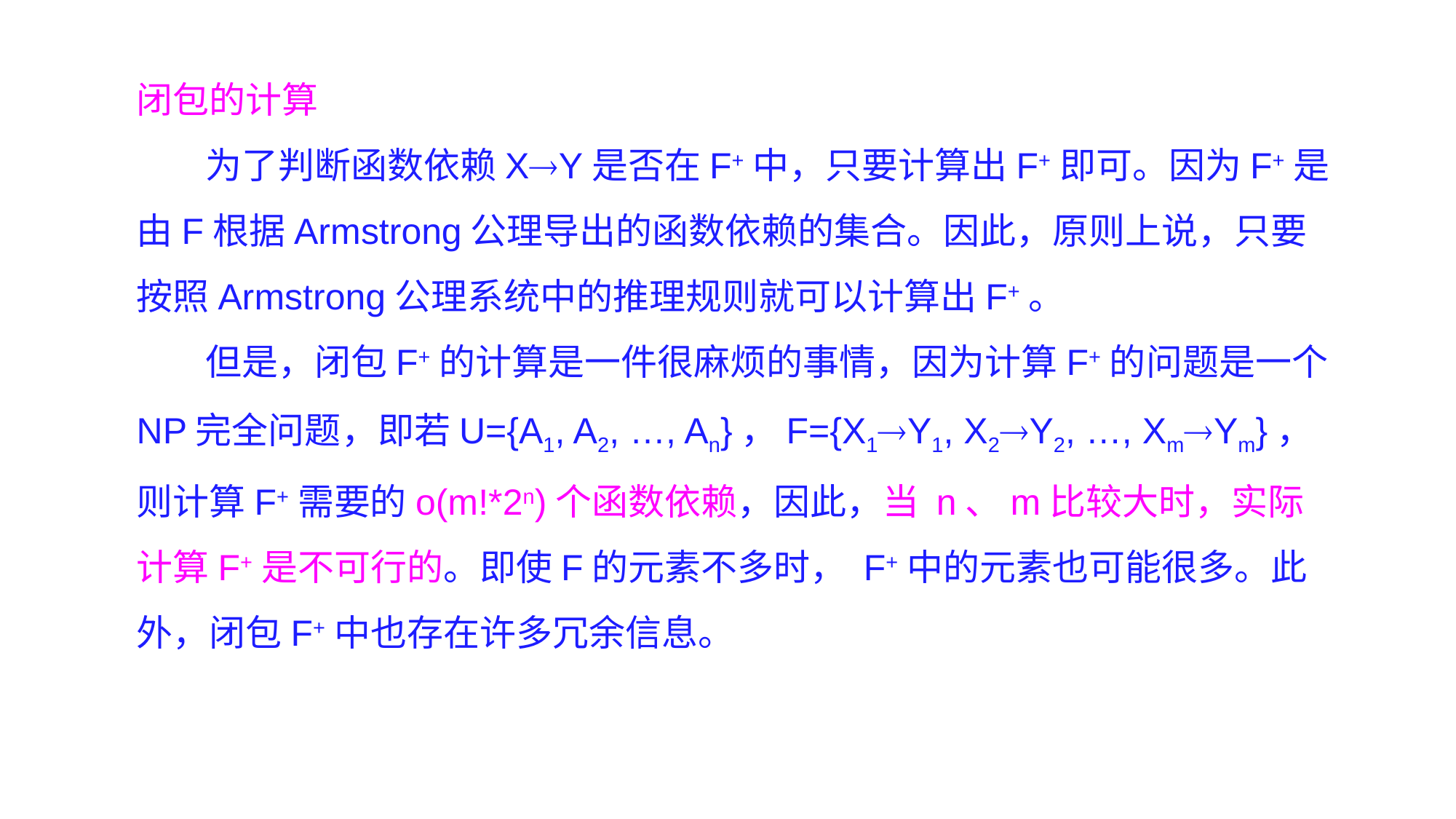

闭包的计算
为了判断函数依赖X→Y是否在F+中，只要计算出F+即可。因为F+是由F根据Armstrong公理导出的函数依赖的集合。因此，原则上说，只要按照Armstrong公理系统中的推理规则就可以计算出F+。
但是，闭包F+的计算是一件很麻烦的事情，因为计算F+的问题是一个NP完全问题，即若U={A1, A2, …, An}，F={X1→Y1, X2→Y2, …, Xm→Ym}，则计算F+需要的o(m!*2n)个函数依赖，因此，当 n、m比较大时，实际计算F+是不可行的。即使F的元素不多时， F+中的元素也可能很多。此外，闭包F+中也存在许多冗余信息。